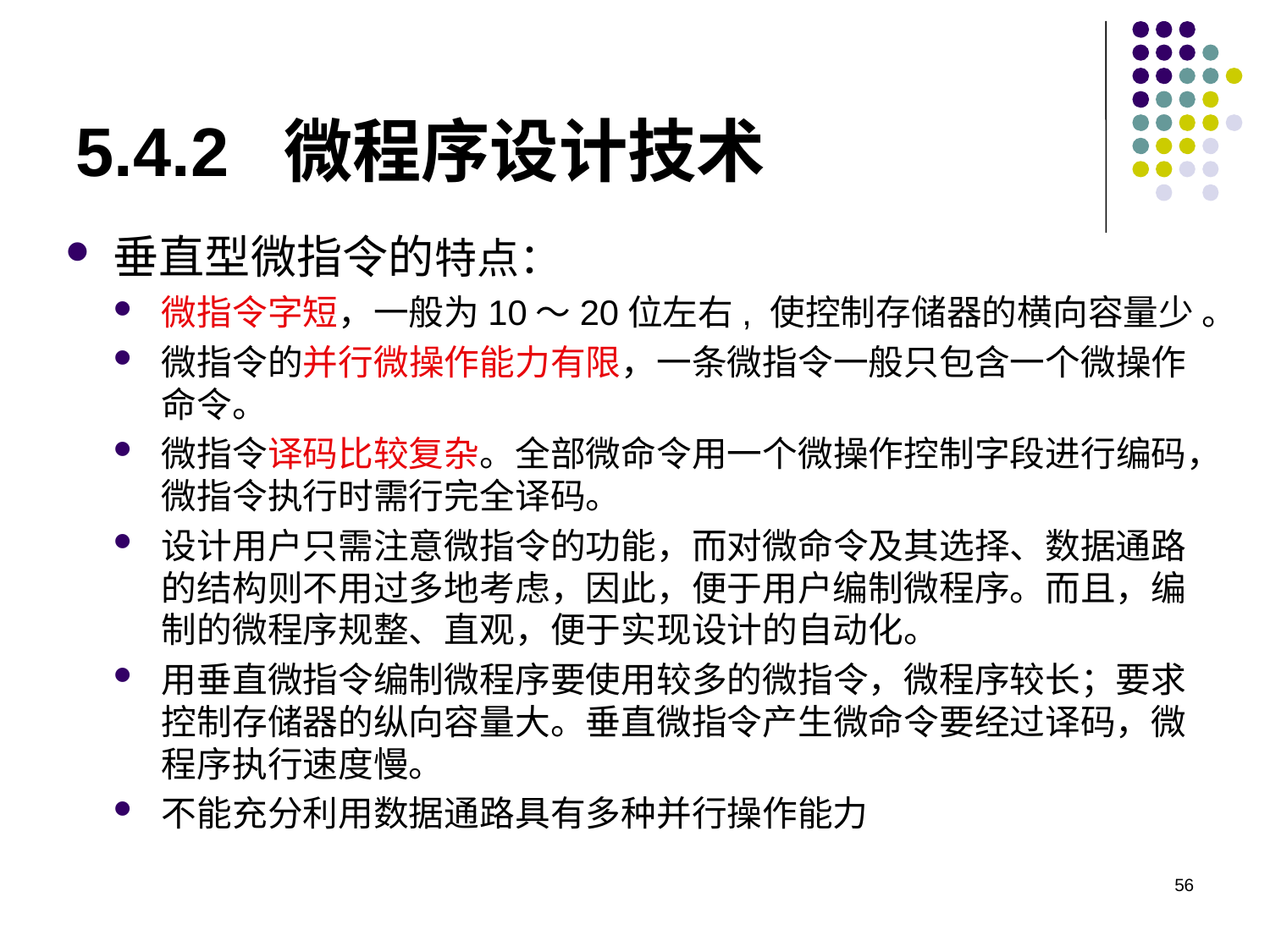

5.4.2  微程序设计技术
垂直型微指令的特点：
微指令字短，一般为10～20位左右, 使控制存储器的横向容量少 。
微指令的并行微操作能力有限，一条微指令一般只包含一个微操作命令。
微指令译码比较复杂。全部微命令用一个微操作控制字段进行编码，微指令执行时需行完全译码。
设计用户只需注意微指令的功能，而对微命令及其选择、数据通路的结构则不用过多地考虑，因此，便于用户编制微程序。而且，编制的微程序规整、直观，便于实现设计的自动化。
用垂直微指令编制微程序要使用较多的微指令，微程序较长；要求控制存储器的纵向容量大。垂直微指令产生微命令要经过译码，微程序执行速度慢。
不能充分利用数据通路具有多种并行操作能力
56